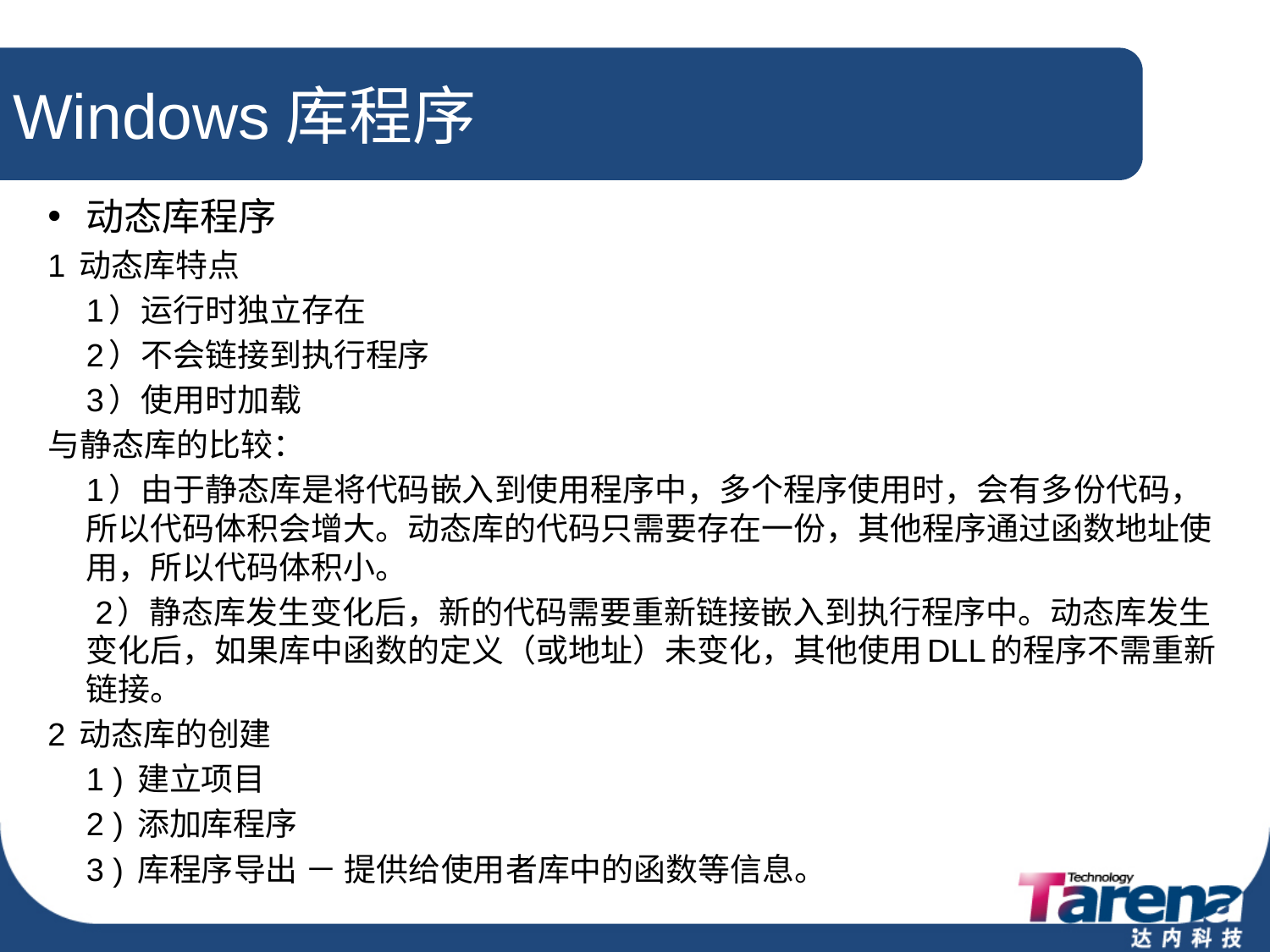

# Windows库程序
动态库程序
1 动态库特点
	1）运行时独立存在
	2）不会链接到执行程序
	3）使用时加载
与静态库的比较：
	1）由于静态库是将代码嵌入到使用程序中，多个程序使用时，会有多份代码，所以代码体积会增大。动态库的代码只需要存在一份，其他程序通过函数地址使用，所以代码体积小。
	 2）静态库发生变化后，新的代码需要重新链接嵌入到执行程序中。动态库发生变化后，如果库中函数的定义（或地址）未变化，其他使用DLL的程序不需重新链接。
2 动态库的创建
	1 ) 建立项目
	2 ) 添加库程序
	3 ) 库程序导出 － 提供给使用者库中的函数等信息。